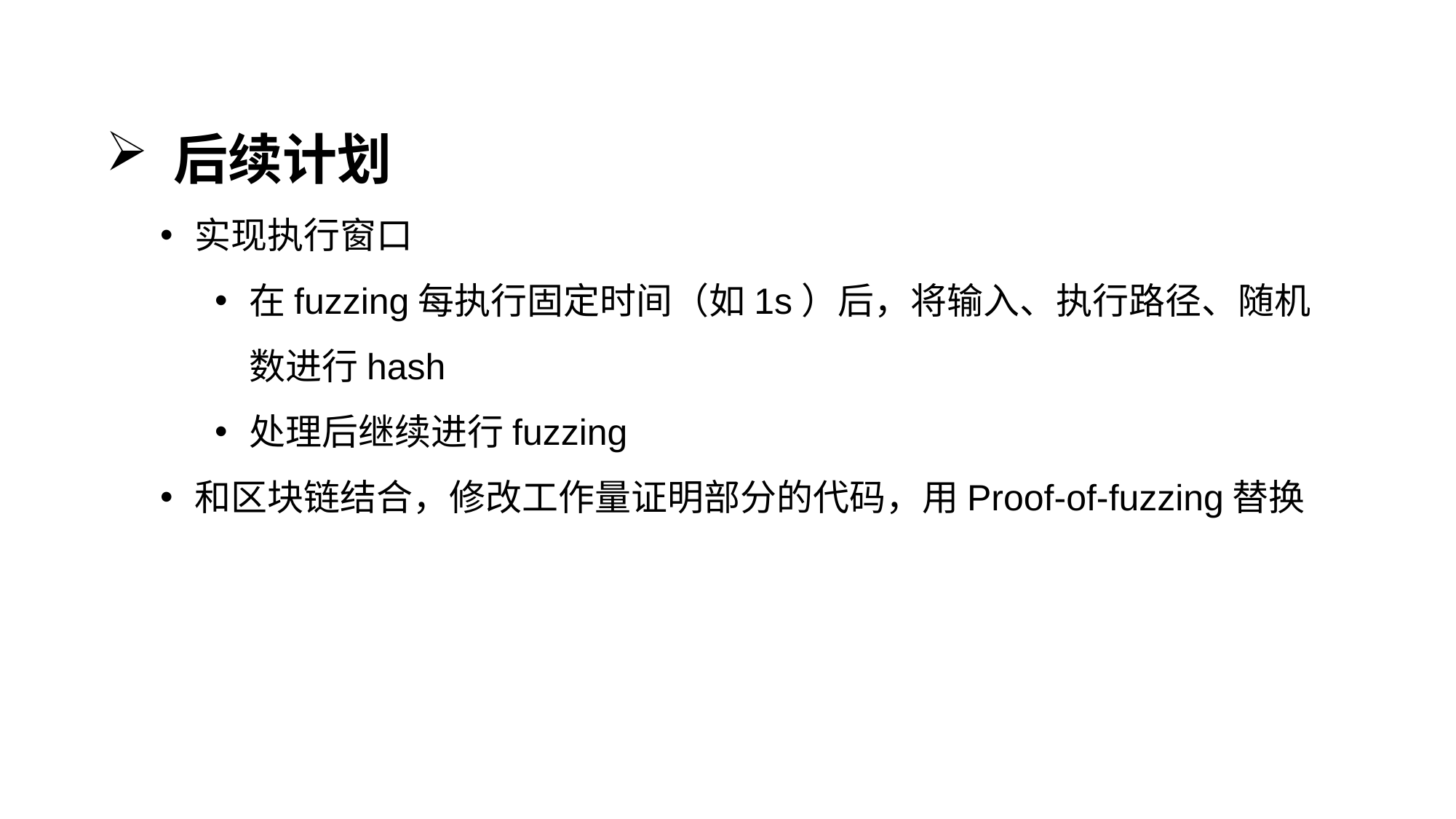

后续计划
实现执行窗口
在fuzzing每执行固定时间（如1s）后，将输入、执行路径、随机数进行hash
处理后继续进行fuzzing
和区块链结合，修改工作量证明部分的代码，用Proof-of-fuzzing替换